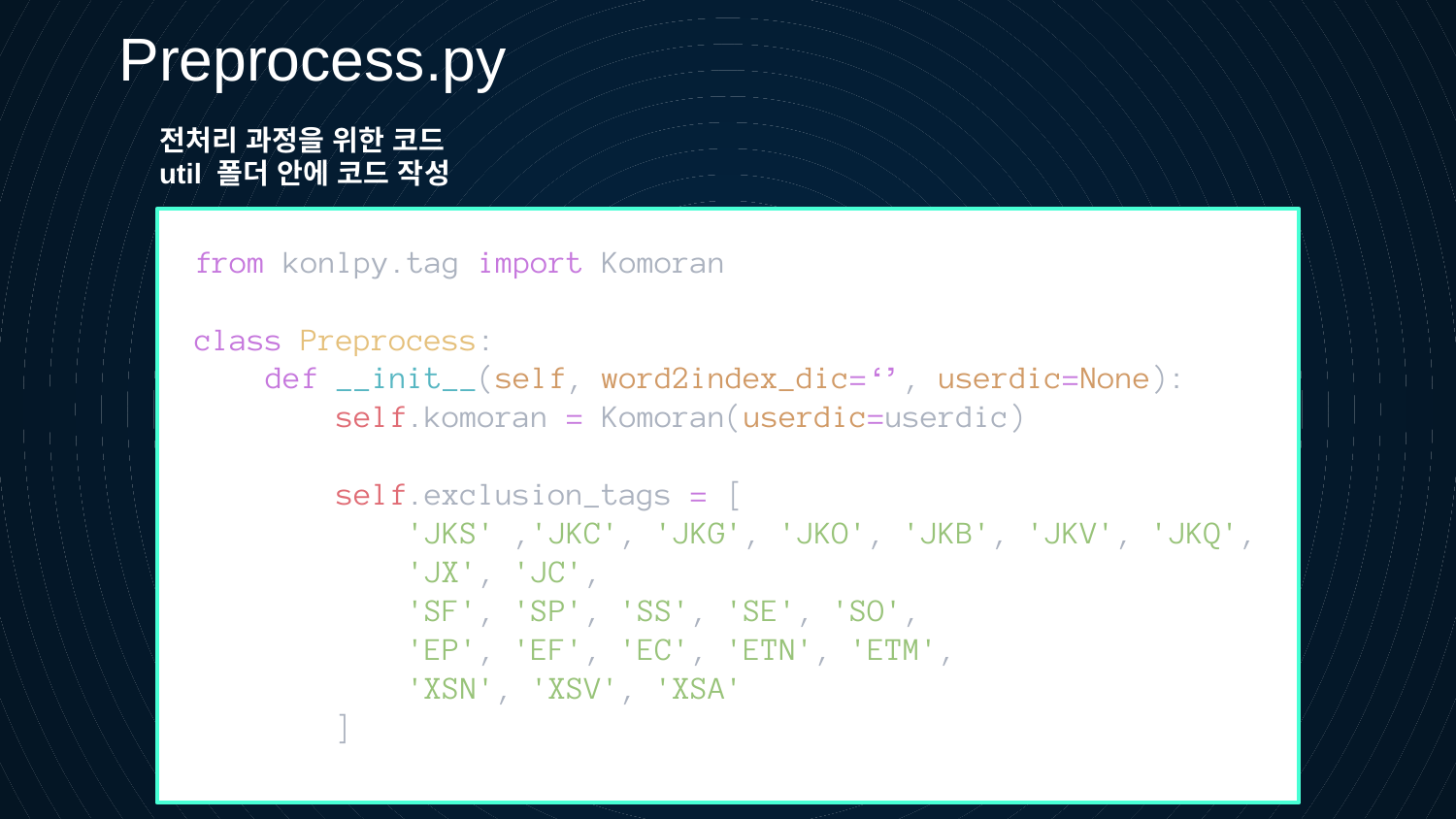

Preprocess.py
전처리 과정을 위한 코드
util 폴더 안에 코드 작성

from konlpy.tag import Komoran
class Preprocess:
    def __init__(self, word2index_dic=‘’, userdic=None):
        self.komoran = Komoran(userdic=userdic)

        self.exclusion_tags = [
            'JKS' ,'JKC', 'JKG', 'JKO', 'JKB', 'JKV', 'JKQ',
            'JX', 'JC',
            'SF', 'SP', 'SS', 'SE', 'SO',
            'EP', 'EF', 'EC', 'ETN', 'ETM',
            'XSN', 'XSV', 'XSA'
        ]